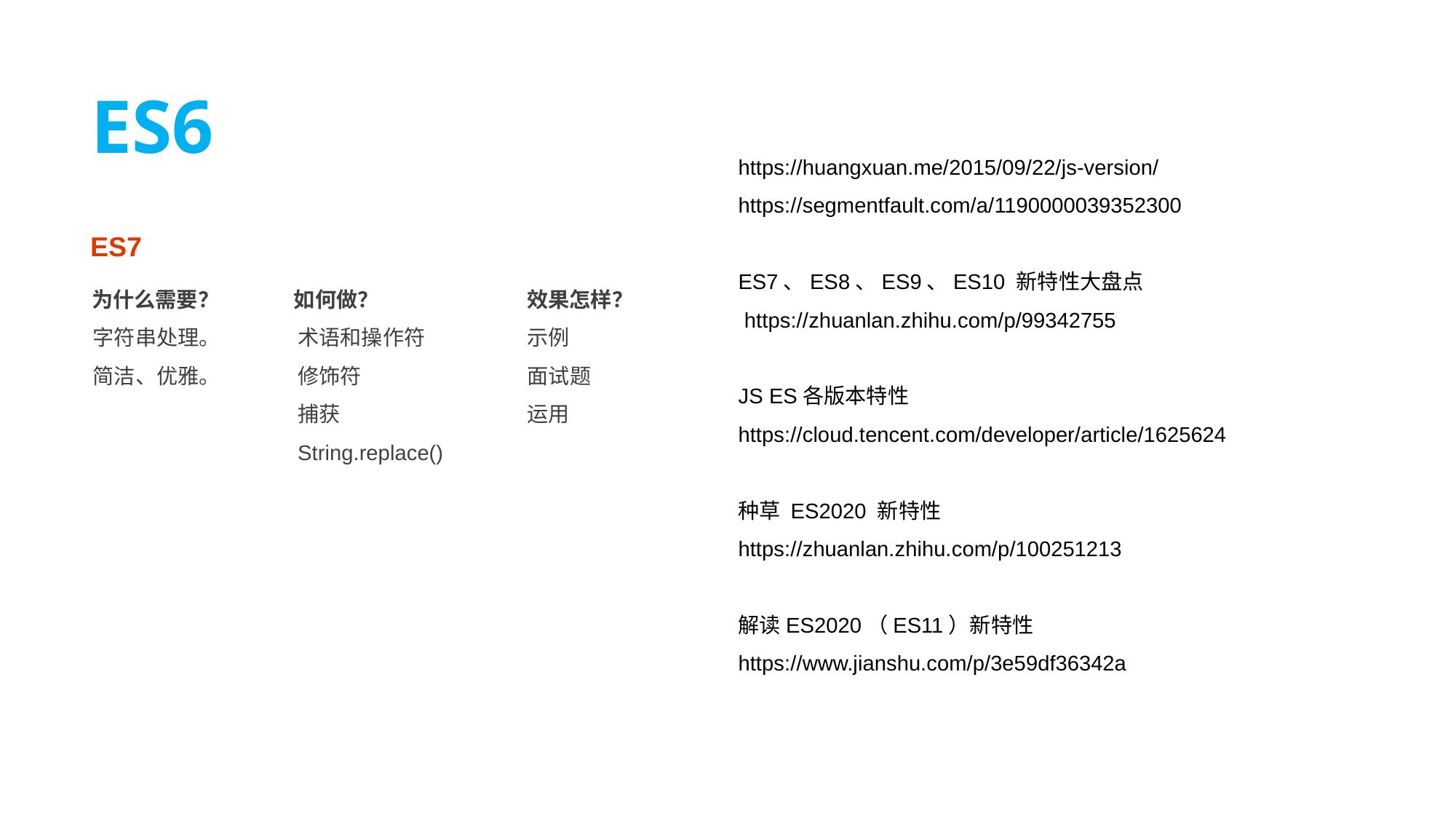

ES6
https://huangxuan.me/2015/09/22/js-version/
https://segmentfault.com/a/1190000039352300

ES7、ES8、ES9、ES10 新特性大盘点
 https://zhuanlan.zhihu.com/p/99342755

JS ES各版本特性
https://cloud.tencent.com/developer/article/1625624

种草 ES2020 新特性
https://zhuanlan.zhihu.com/p/100251213

解读ES2020（ES11）新特性
https://www.jianshu.com/p/3e59df36342a
ES7
为什么需要？
如何做？
效果怎样？
字符串处理。
简洁、优雅。
术语和操作符
修饰符
捕获
String.replace()
示例
面试题
运用